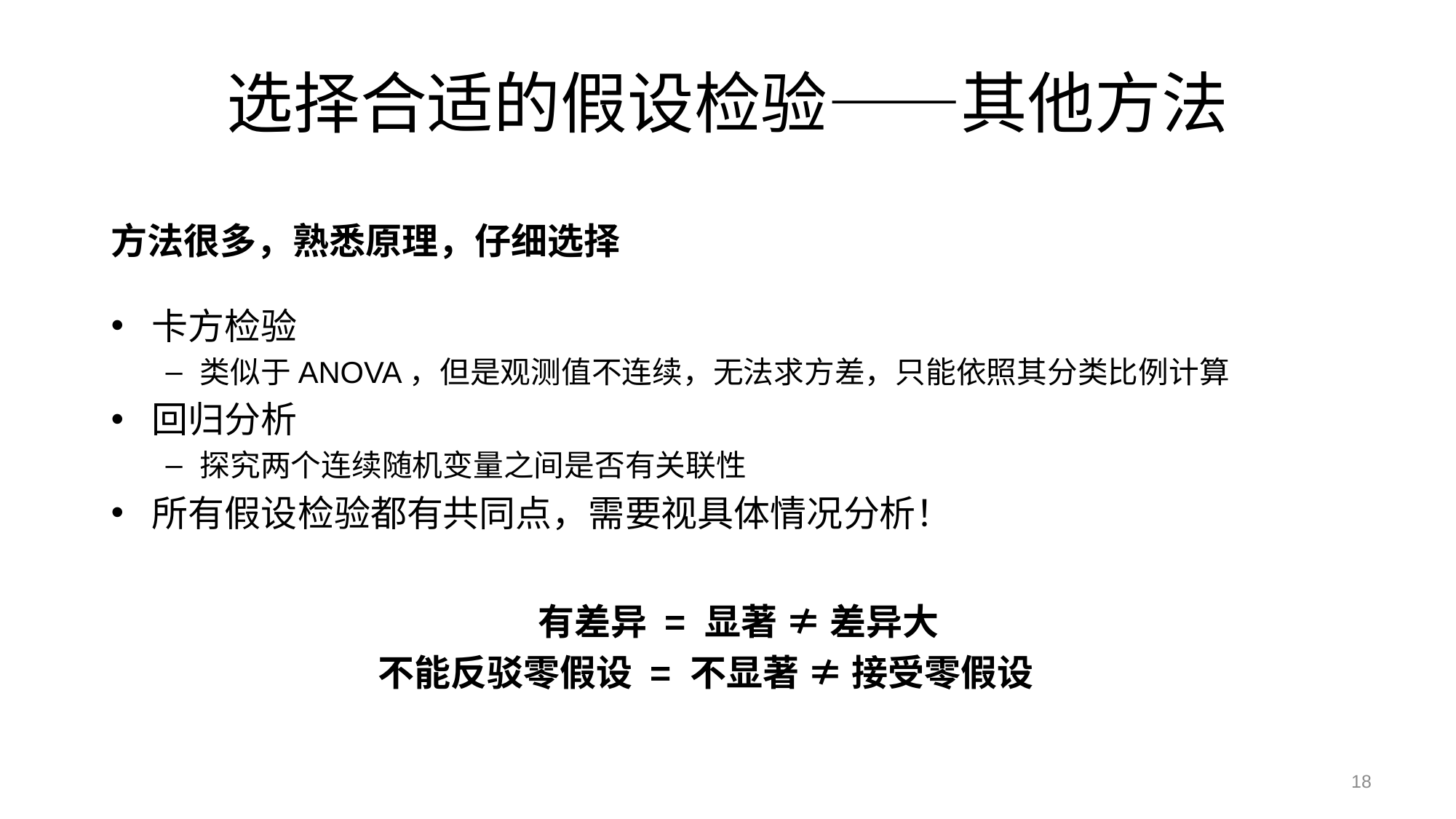

# 选择合适的假设检验——其他方法
方法很多，熟悉原理，仔细选择
卡方检验
类似于ANOVA，但是观测值不连续，无法求方差，只能依照其分类比例计算
回归分析
探究两个连续随机变量之间是否有关联性
所有假设检验都有共同点，需要视具体情况分析！
         有差异 = 显著 ≠ 差异大
 不能反驳零假设 = 不显著 ≠ 接受零假设
18